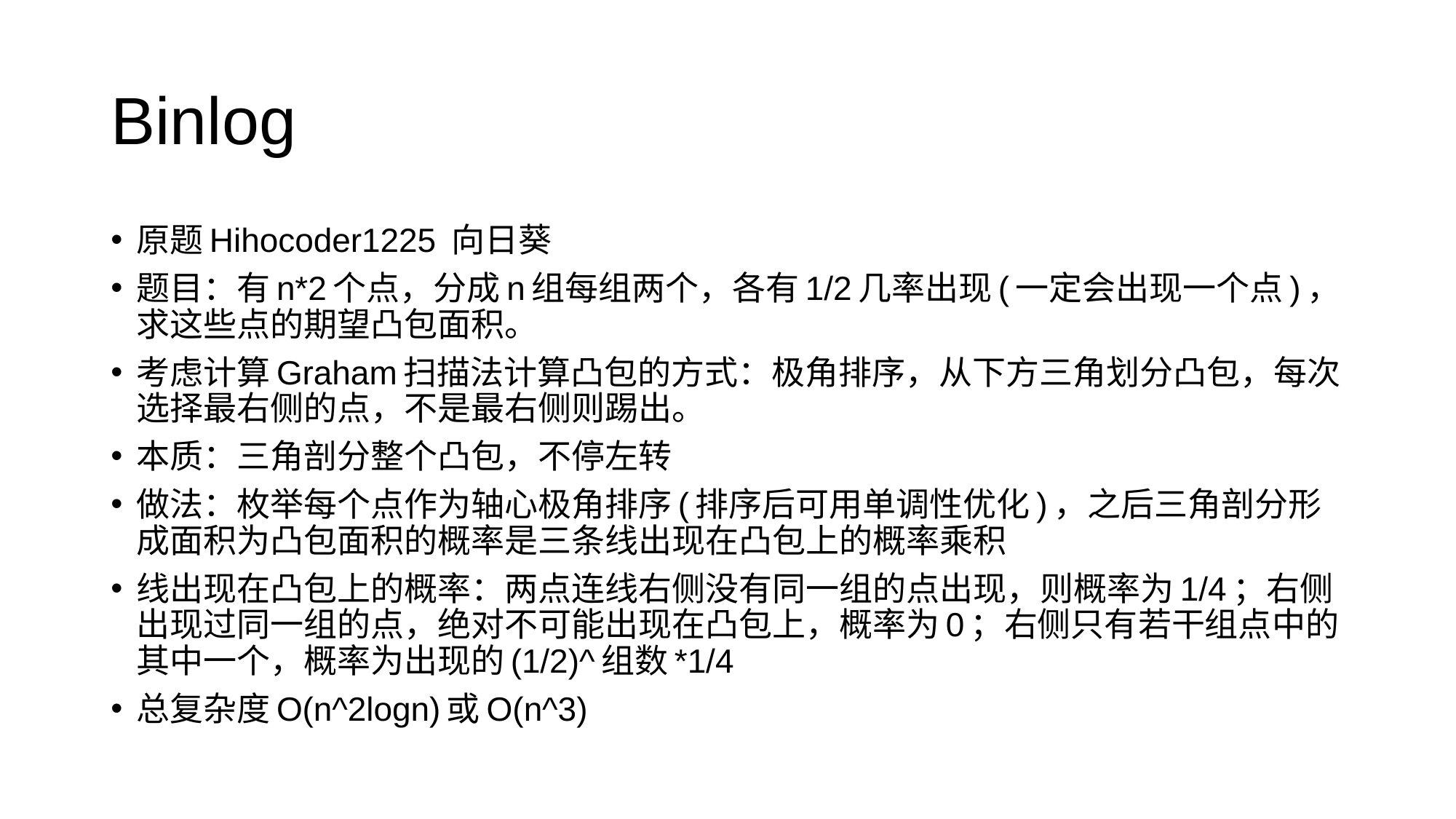

# Binlog
原题Hihocoder1225 向日葵
题目：有n*2个点，分成n组每组两个，各有1/2几率出现(一定会出现一个点)，求这些点的期望凸包面积。
考虑计算Graham扫描法计算凸包的方式：极角排序，从下方三角划分凸包，每次选择最右侧的点，不是最右侧则踢出。
本质：三角剖分整个凸包，不停左转
做法：枚举每个点作为轴心极角排序(排序后可用单调性优化)，之后三角剖分形成面积为凸包面积的概率是三条线出现在凸包上的概率乘积
线出现在凸包上的概率：两点连线右侧没有同一组的点出现，则概率为1/4；右侧出现过同一组的点，绝对不可能出现在凸包上，概率为0；右侧只有若干组点中的其中一个，概率为出现的(1/2)^组数*1/4
总复杂度O(n^2logn)或O(n^3)